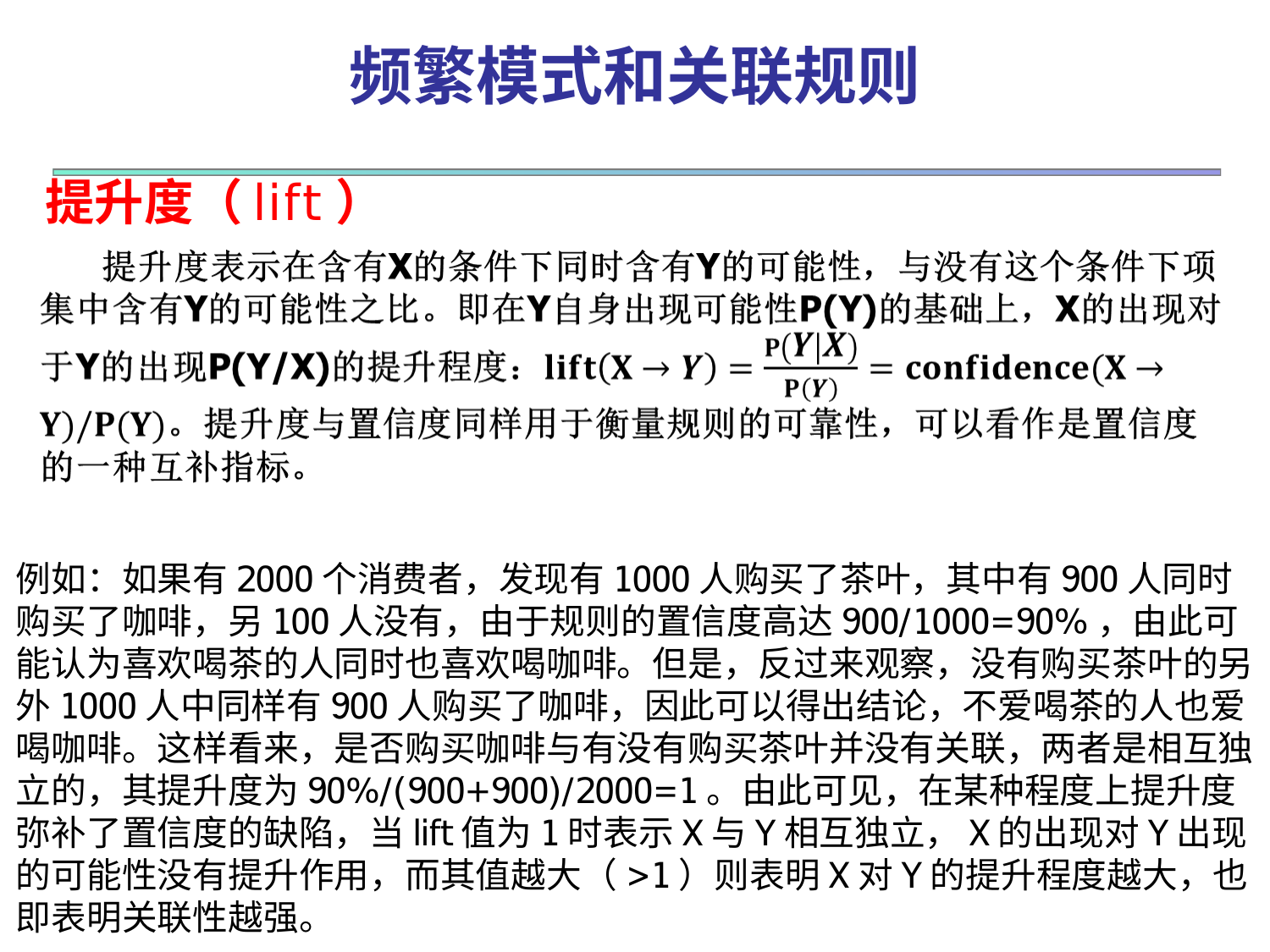

# 频繁模式和关联规则
提升度（lift）

例如：如果有2000个消费者，发现有1000人购买了茶叶，其中有900人同时购买了咖啡，另100人没有，由于规则的置信度高达900/1000=90%，由此可能认为喜欢喝茶的人同时也喜欢喝咖啡。但是，反过来观察，没有购买茶叶的另外1000人中同样有900人购买了咖啡，因此可以得出结论，不爱喝茶的人也爱喝咖啡。这样看来，是否购买咖啡与有没有购买茶叶并没有关联，两者是相互独立的，其提升度为90%/(900+900)/2000=1。由此可见，在某种程度上提升度弥补了置信度的缺陷，当lift值为1时表示X与Y相互独立，X的出现对Y出现的可能性没有提升作用，而其值越大（>1）则表明X对Y的提升程度越大，也即表明关联性越强。